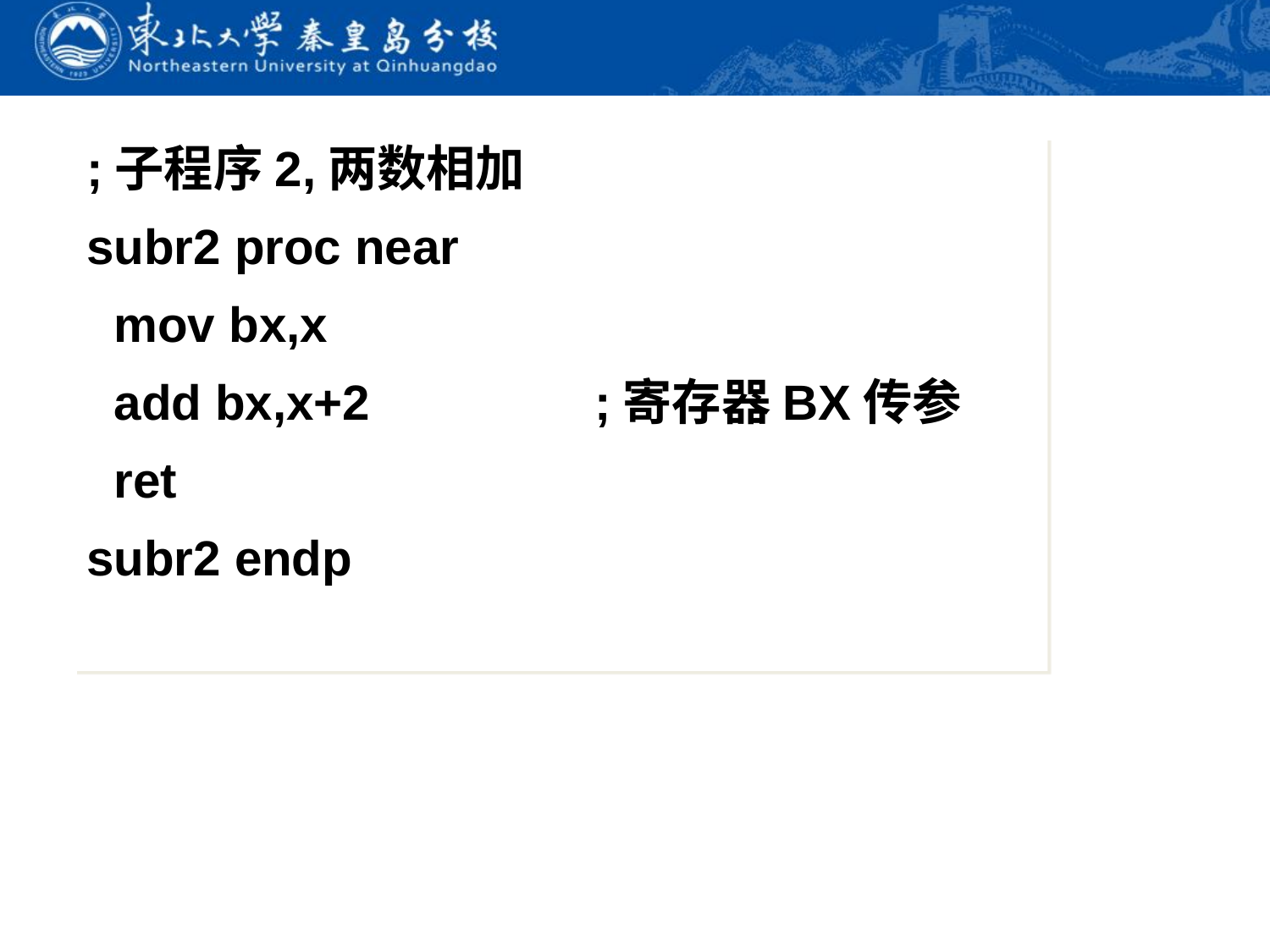

;子程序2,两数相加
subr2 proc near
  mov bx,x
  add bx,x+2		;寄存器BX传参
  ret
subr2 endp